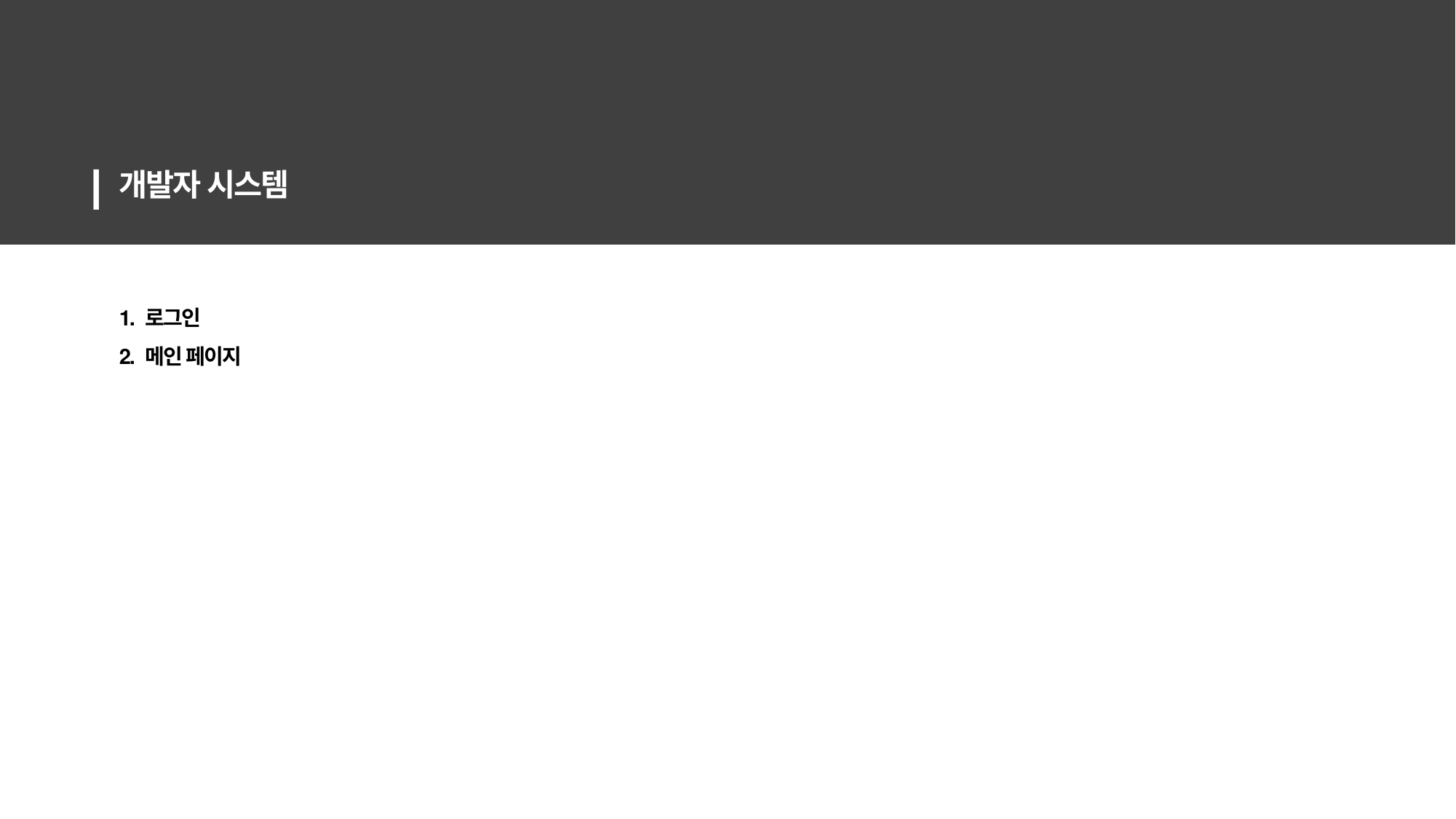

개발자 시스템
# 1. 로그인 2. 메인 페이지